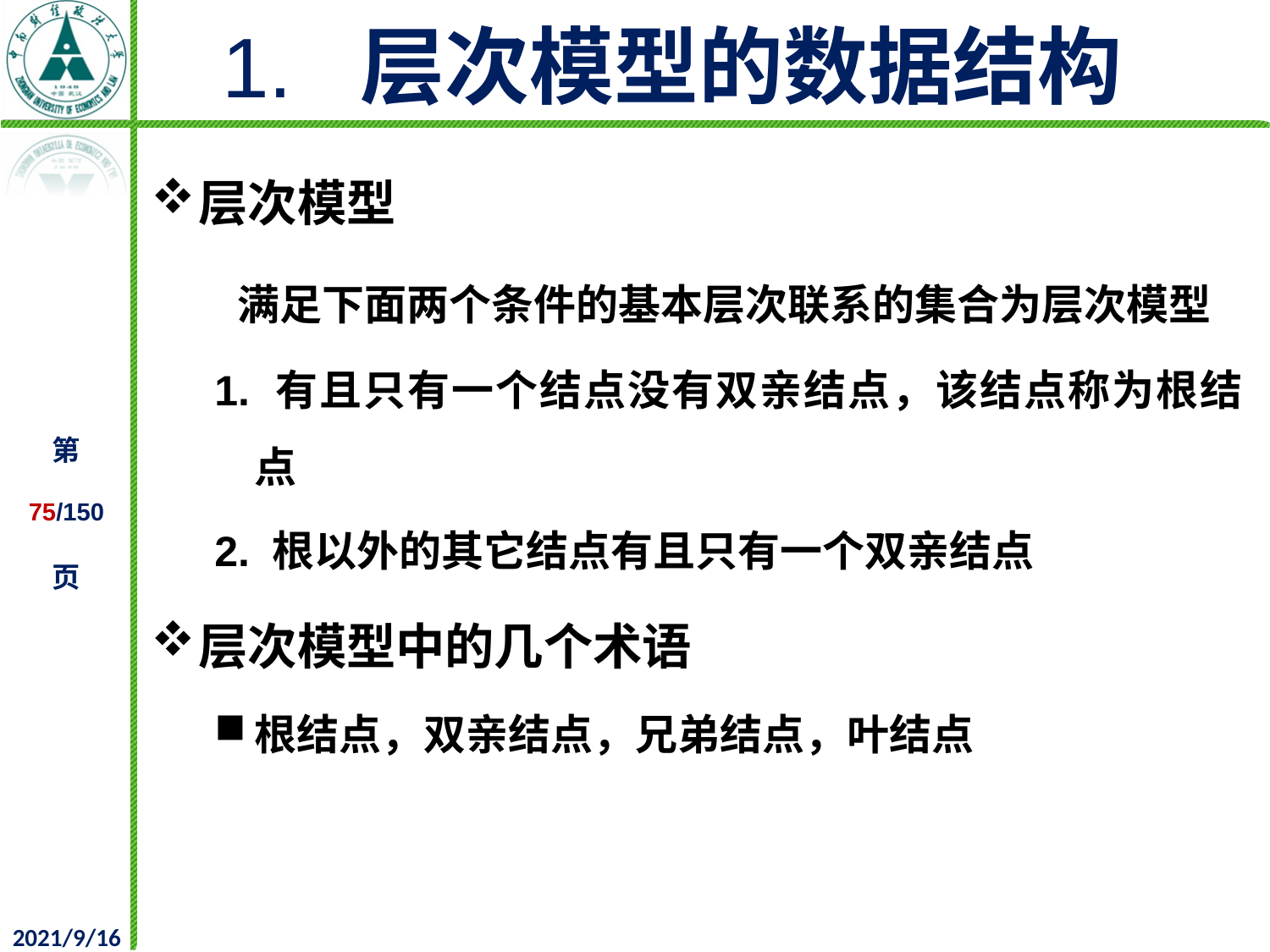

# 1.  层次模型的数据结构
层次模型
 满足下面两个条件的基本层次联系的集合为层次模型
1. 有且只有一个结点没有双亲结点，该结点称为根结点
2. 根以外的其它结点有且只有一个双亲结点
层次模型中的几个术语
根结点，双亲结点，兄弟结点，叶结点

2021/9/16